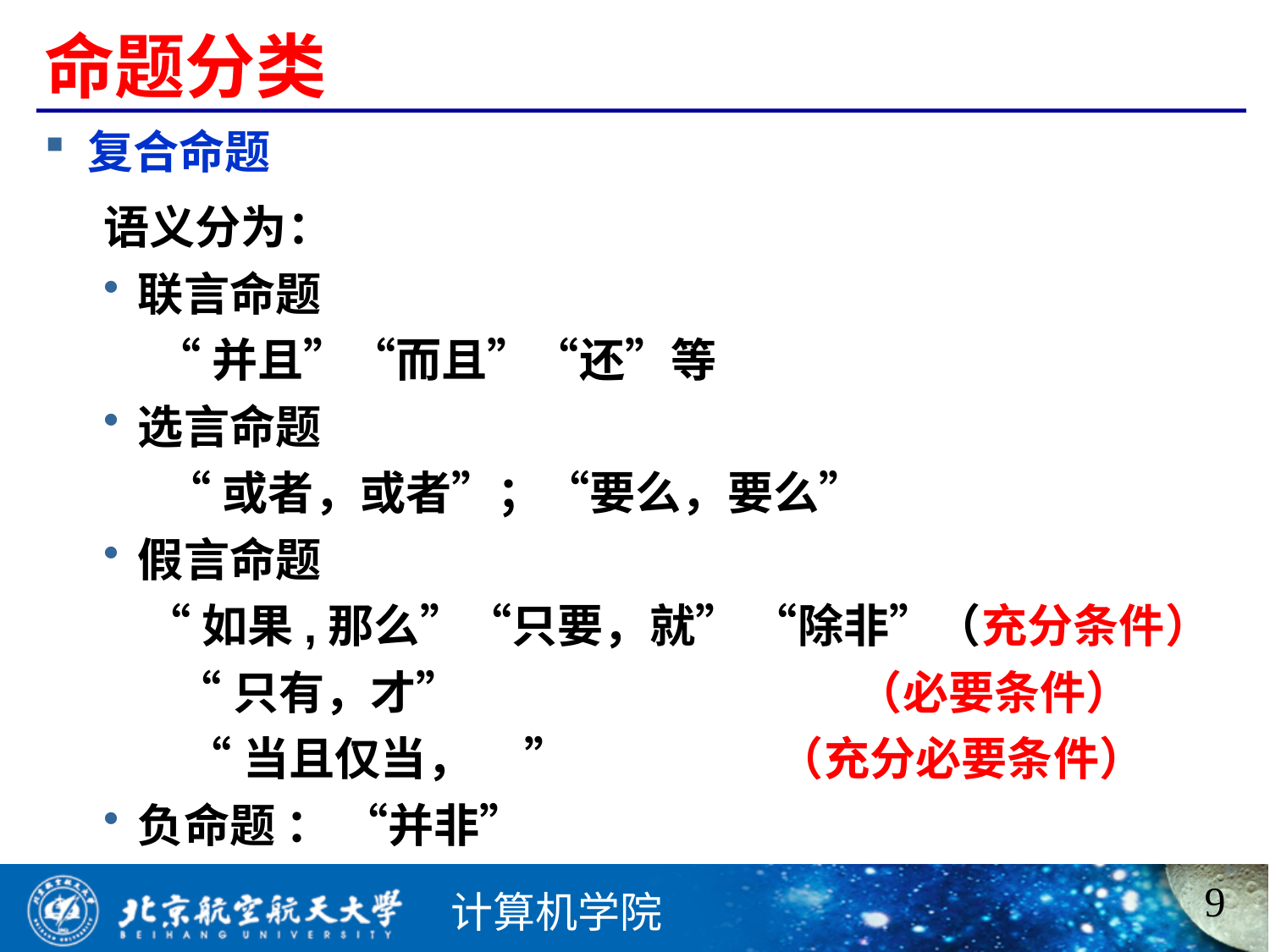

# 命题分类
复合命题
语义分为：
联言命题
     “并且”“而且”“还”等
选言命题
      “或者，或者”；“要么，要么”
假言命题
    “如果,那么”“只要，就” “除非”（充分条件）
       “只有，才”                                      （必要条件）
        “当且仅当，     ”                    （充分必要条件）
负命题 ： “并非”